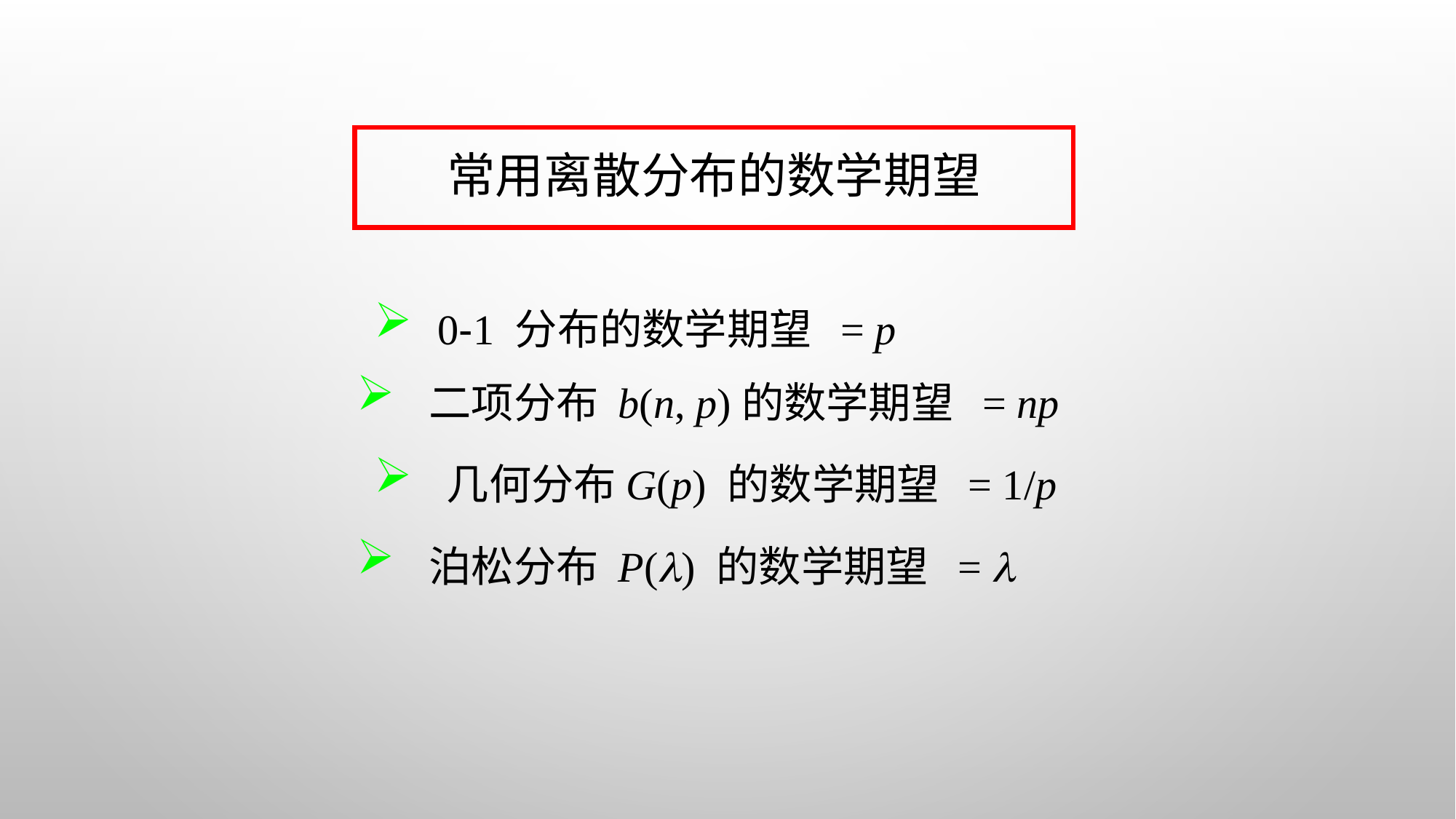

# 常用离散分布的数学期望
  0-1 分布的数学期望  = p
  二项分布 b(n, p)的数学期望  = np
  几何分布G(p) 的数学期望  = 1/p
  泊松分布 P(λ) 的数学期望  = λ